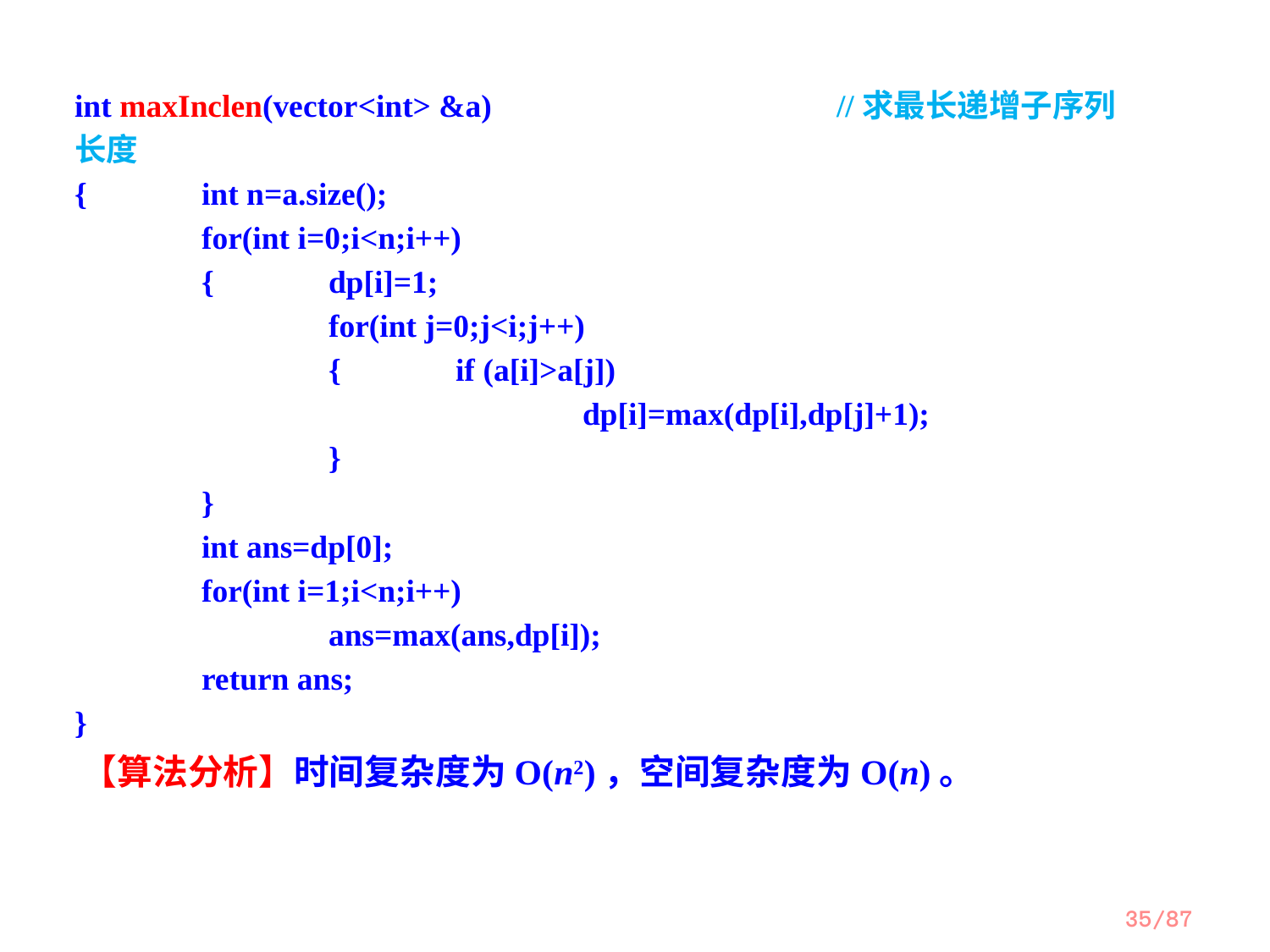

int maxInclen(vector<int> &a)			//求最长递增子序列长度
{	int n=a.size();
	for(int i=0;i<n;i++)
	{	dp[i]=1;
		for(int j=0;j<i;j++)
		{	if (a[i]>a[j])
				dp[i]=max(dp[i],dp[j]+1);
		}
	}
	int ans=dp[0];
	for(int i=1;i<n;i++)
		ans=max(ans,dp[i]);
	return ans;
}
【算法分析】时间复杂度为O(n2)，空间复杂度为O(n)。
35/87